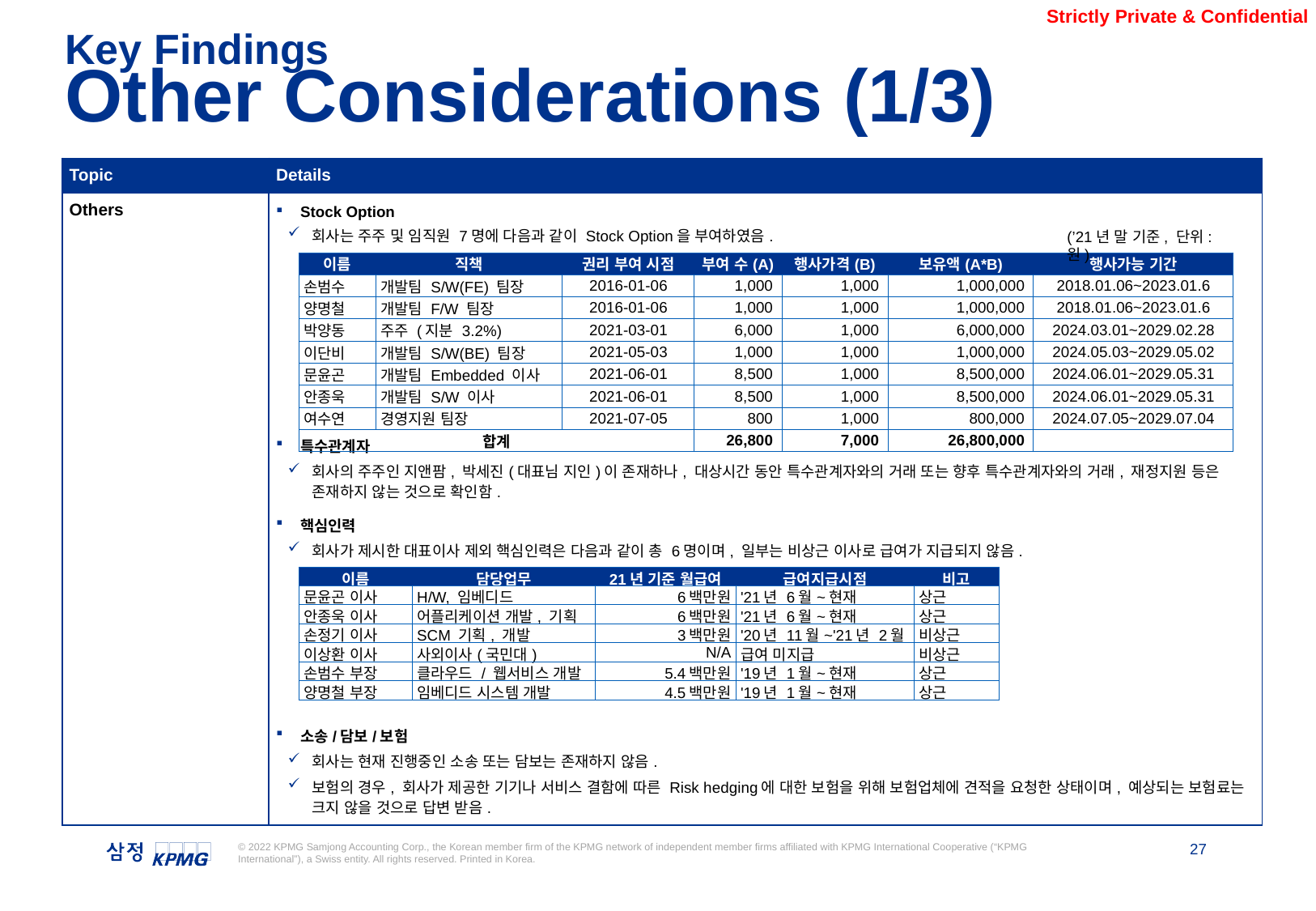

Key Findings
Other Considerations (1/3)
| Topic | Details |
| --- | --- |
| Others | Stock Option 회사는 주주 및 임직원 7명에 다음과 같이 Stock Option을 부여하였음. 특수관계자 회사의 주주인 지앤팜, 박세진(대표님 지인)이 존재하나, 대상시간 동안 특수관계자와의 거래 또는 향후 특수관계자와의 거래, 재정지원 등은 존재하지 않는 것으로 확인함. 핵심인력 회사가 제시한 대표이사 제외 핵심인력은 다음과 같이 총 6명이며, 일부는 비상근 이사로 급여가 지급되지 않음. 소송/담보/보험 회사는 현재 진행중인 소송 또는 담보는 존재하지 않음. 보험의 경우, 회사가 제공한 기기나 서비스 결함에 따른 Risk hedging에 대한 보험을 위해 보험업체에 견적을 요청한 상태이며, 예상되는 보험료는 크지 않을 것으로 답변 받음. |
(’21년 말 기준, 단위: 원)
| 이름 | 직책 | 권리 부여 시점 | 부여 수(A) | 행사가격(B) | 보유액(A\*B) | 행사가능 기간 |
| --- | --- | --- | --- | --- | --- | --- |
| 손범수 | 개발팀 S/W(FE) 팀장 | 2016-01-06 | 1,000 | 1,000 | 1,000,000 | 2018.01.06~2023.01.6 |
| 양명철 | 개발팀 F/W 팀장 | 2016-01-06 | 1,000 | 1,000 | 1,000,000 | 2018.01.06~2023.01.6 |
| 박양동 | 주주 (지분 3.2%) | 2021-03-01 | 6,000 | 1,000 | 6,000,000 | 2024.03.01~2029.02.28 |
| 이단비 | 개발팀 S/W(BE) 팀장 | 2021-05-03 | 1,000 | 1,000 | 1,000,000 | 2024.05.03~2029.05.02 |
| 문윤곤 | 개발팀 Embedded 이사 | 2021-06-01 | 8,500 | 1,000 | 8,500,000 | 2024.06.01~2029.05.31 |
| 안종욱 | 개발팀 S/W 이사 | 2021-06-01 | 8,500 | 1,000 | 8,500,000 | 2024.06.01~2029.05.31 |
| 여수연 | 경영지원 팀장 | 2021-07-05 | 800 | 1,000 | 800,000 | 2024.07.05~2029.07.04 |
| 합계 |  |  | 26,800 | 7,000 | 26,800,000 |  |
| 이름 | 담당업무 | 21년 기준 월급여 | 급여지급시점 | 비고 |
| --- | --- | --- | --- | --- |
| 문윤곤 이사 | H/W, 임베디드 | 6백만원 | '21년 6월~현재 | 상근 |
| 안종욱 이사 | 어플리케이션 개발, 기획 | 6백만원 | '21년 6월~현재 | 상근 |
| 손정기 이사 | SCM 기획, 개발 | 3백만원 | '20년 11월~'21년 2월 | 비상근 |
| 이상환 이사 | 사외이사(국민대) | N/A | 급여 미지급 | 비상근 |
| 손범수 부장 | 클라우드 / 웹서비스 개발 | 5.4백만원 | '19년 1월~현재 | 상근 |
| 양명철 부장 | 임베디드 시스템 개발 | 4.5백만원 | '19년 1월~현재 | 상근 |